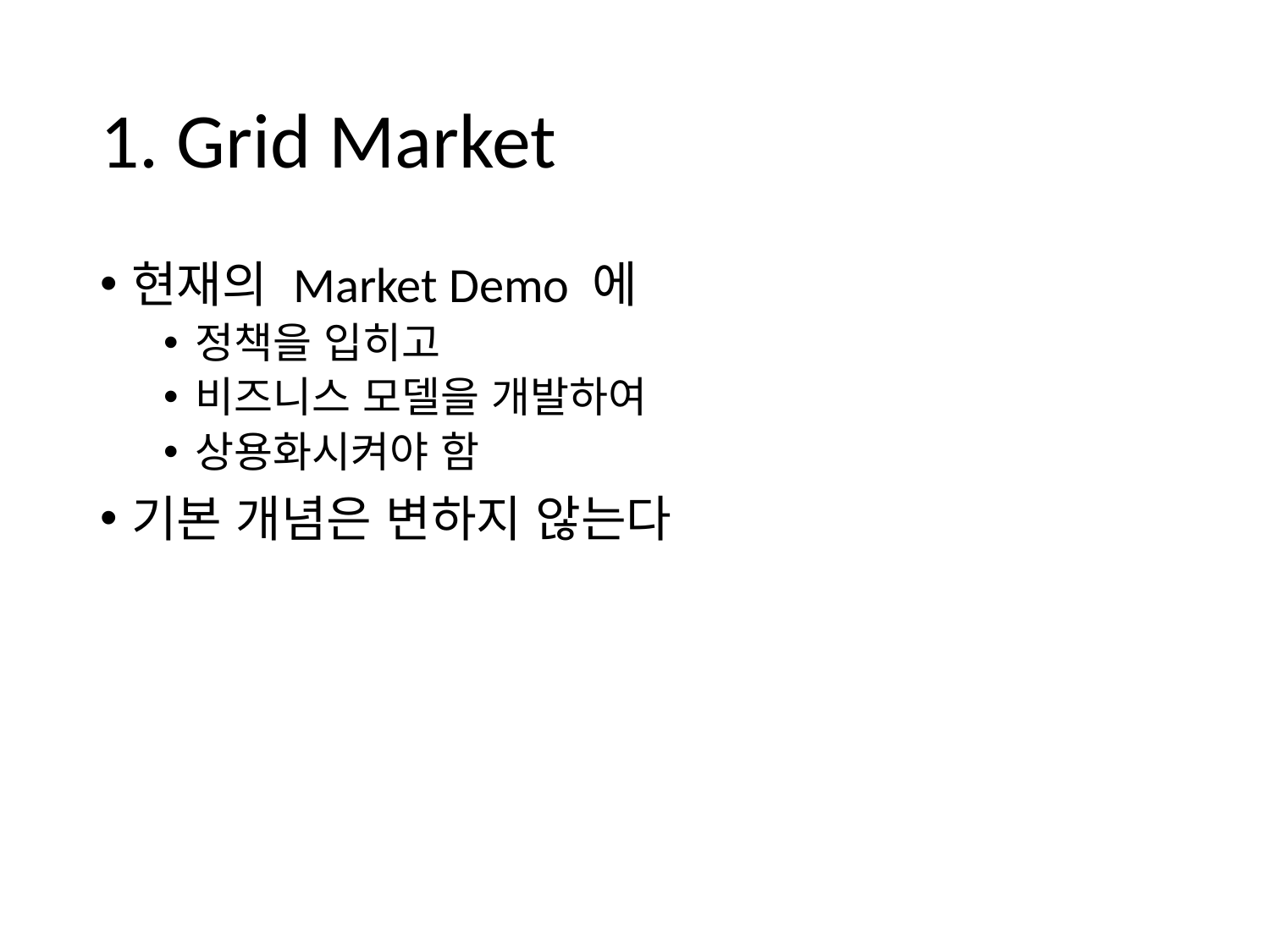

# 1. Grid Market
현재의 Market Demo 에
정책을 입히고
비즈니스 모델을 개발하여
상용화시켜야 함
기본 개념은 변하지 않는다